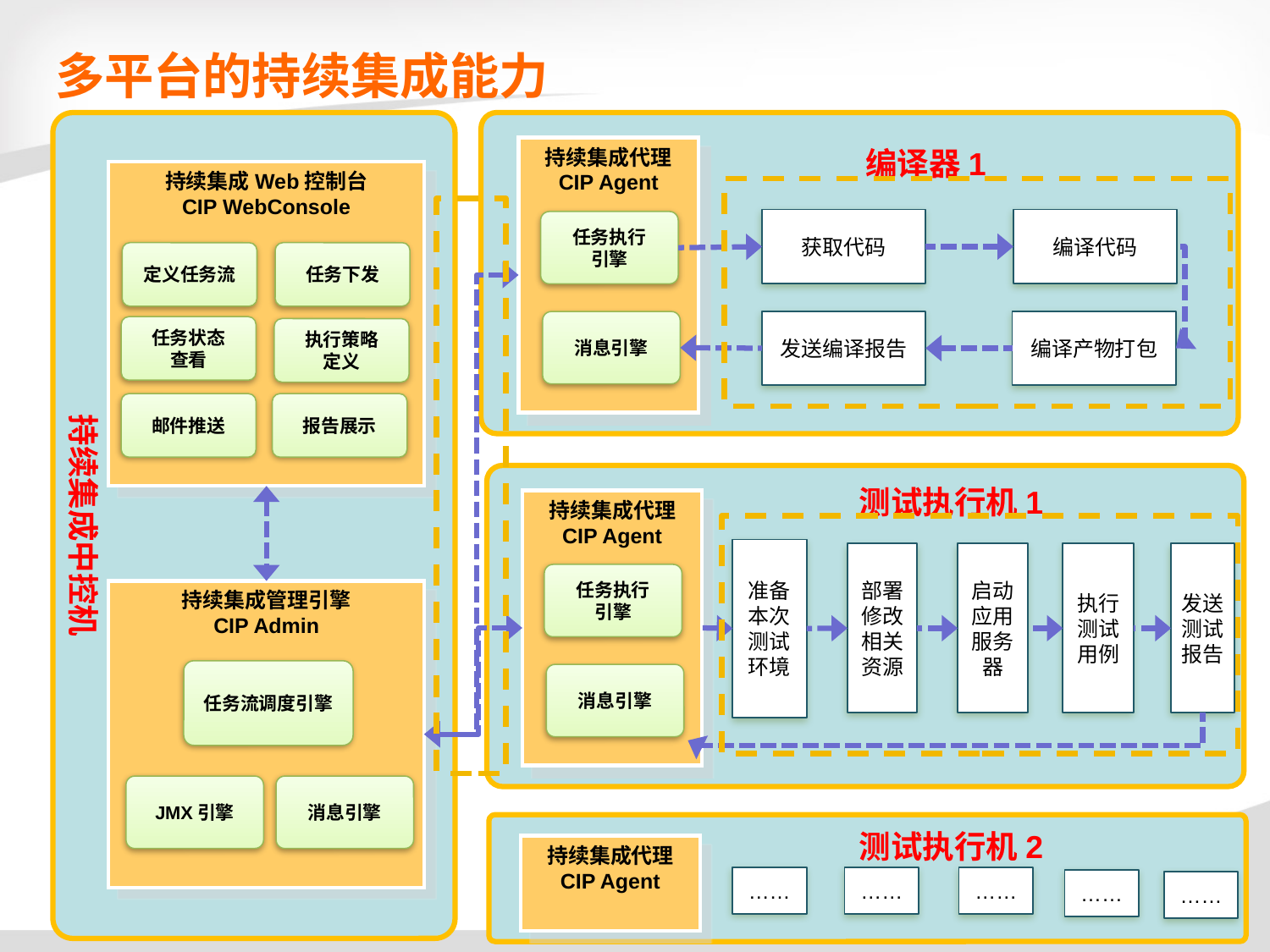

# 多平台的持续集成能力

持续集成中控机
持续集成代理
CIP Agent
任务执行
引擎
消息引擎
编译器1
持续集成Web控制台
CIP WebConsole
定义任务流
任务下发
任务状态
查看
执行策略
定义
邮件推送
报告展示

获取代码
编译代码
发送编译报告
编译产物打包

测试执行机1
持续集成代理
CIP Agent
任务执行
引擎
消息引擎

准备
本次
测试
环境
部署
修改
相关
资源
启动
应用
服务
器
执行
测试
用例
发送
测试
报告
持续集成管理引擎
CIP Admin
任务流调度引擎
JMX引擎
消息引擎

测试执行机2
持续集成代理
CIP Agent
20
20
……
……
……
……
……